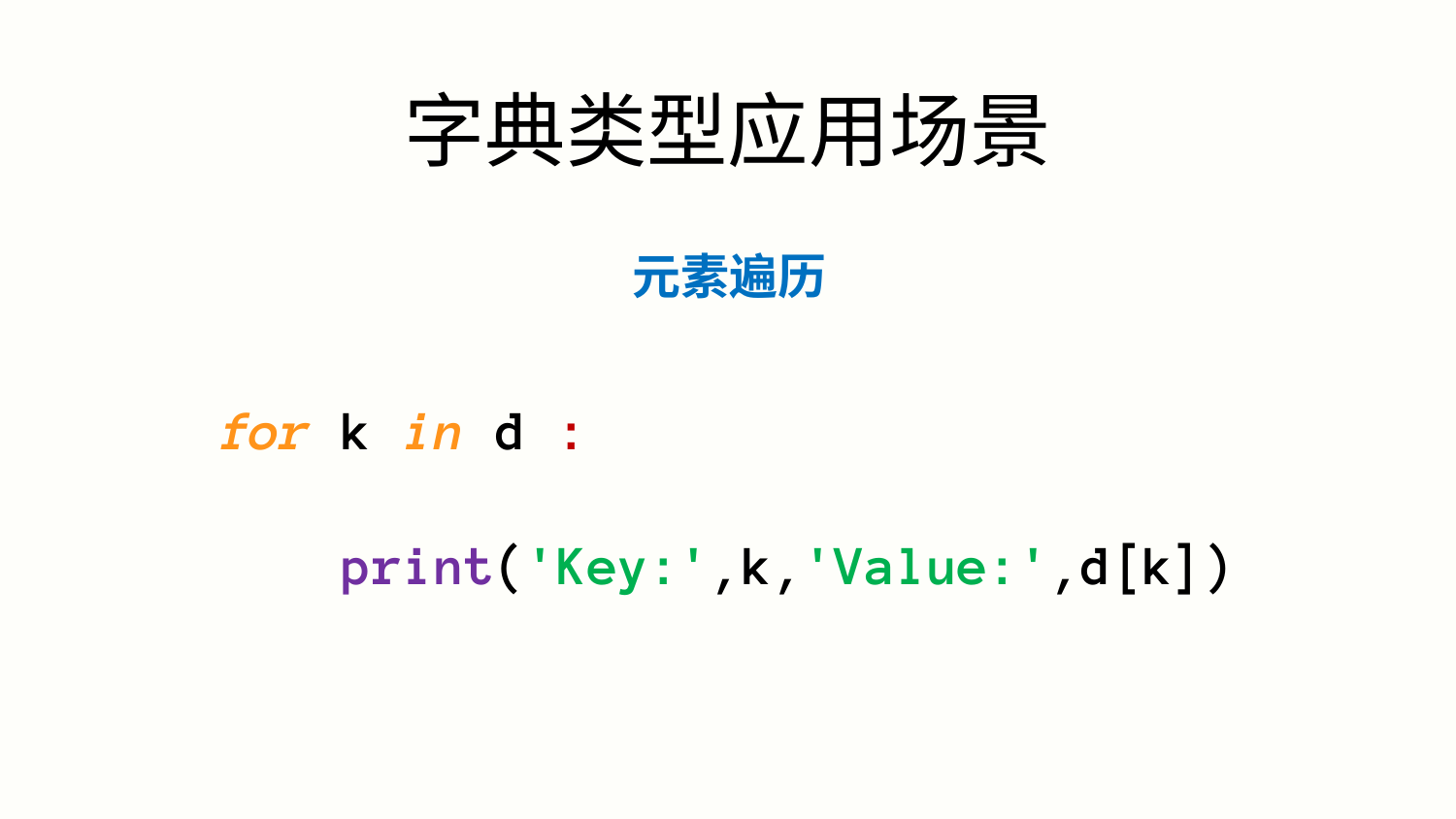

字典类型应用场景
元素遍历
for k in d :
    print('Key:',k,'Value:',d[k])
19